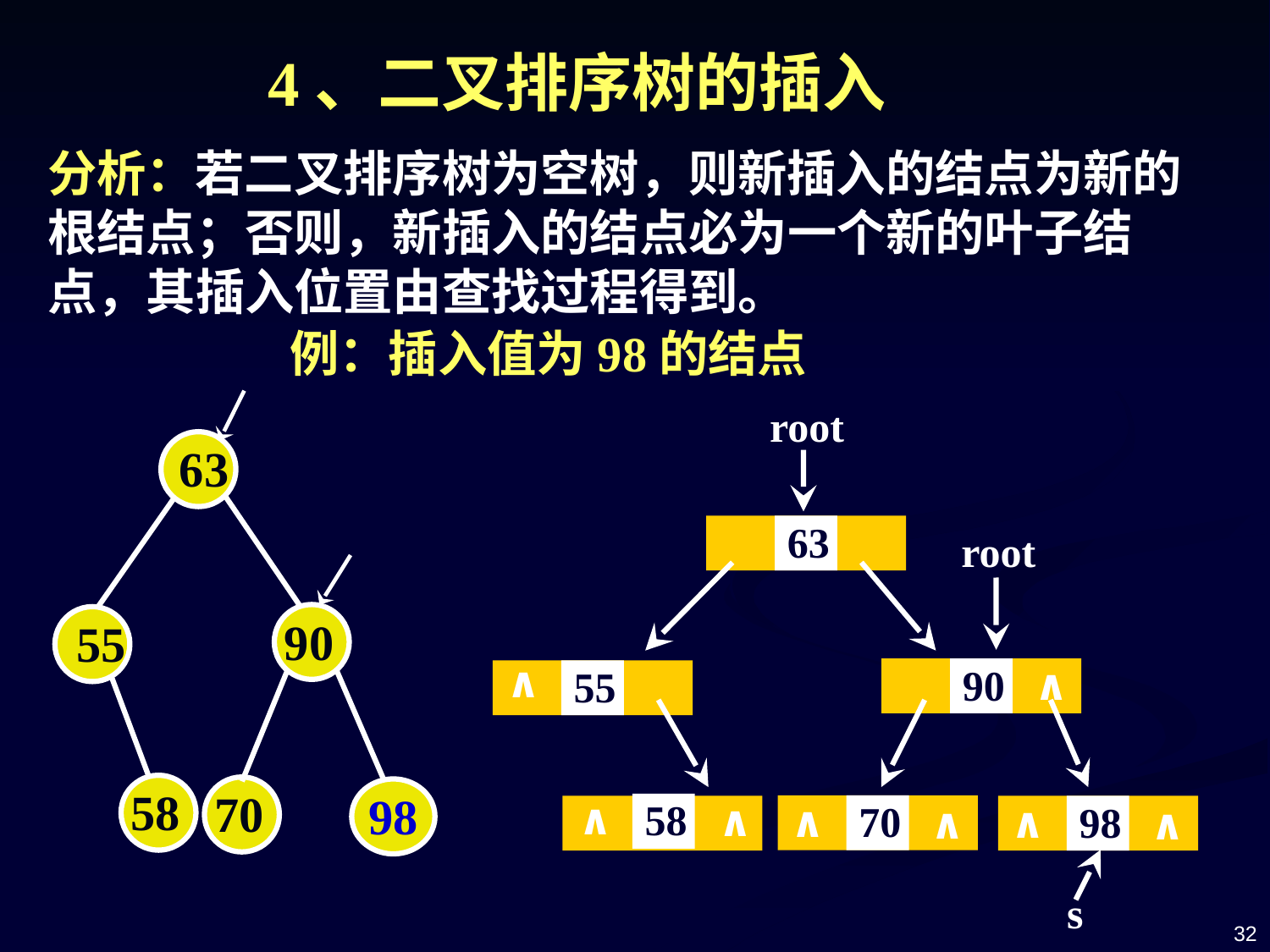

4、二叉排序树的插入
分析：若二叉排序树为空树，则新插入的结点为新的根结点；否则，新插入的结点必为一个新的叶子结点，其插入位置由查找过程得到。

例：插入值为98的结点

root

63

63
root

90
55
∧
∧

90

55

98

58
70
∧
∧
∧
58
∧

98
∧

70
∧

s
32